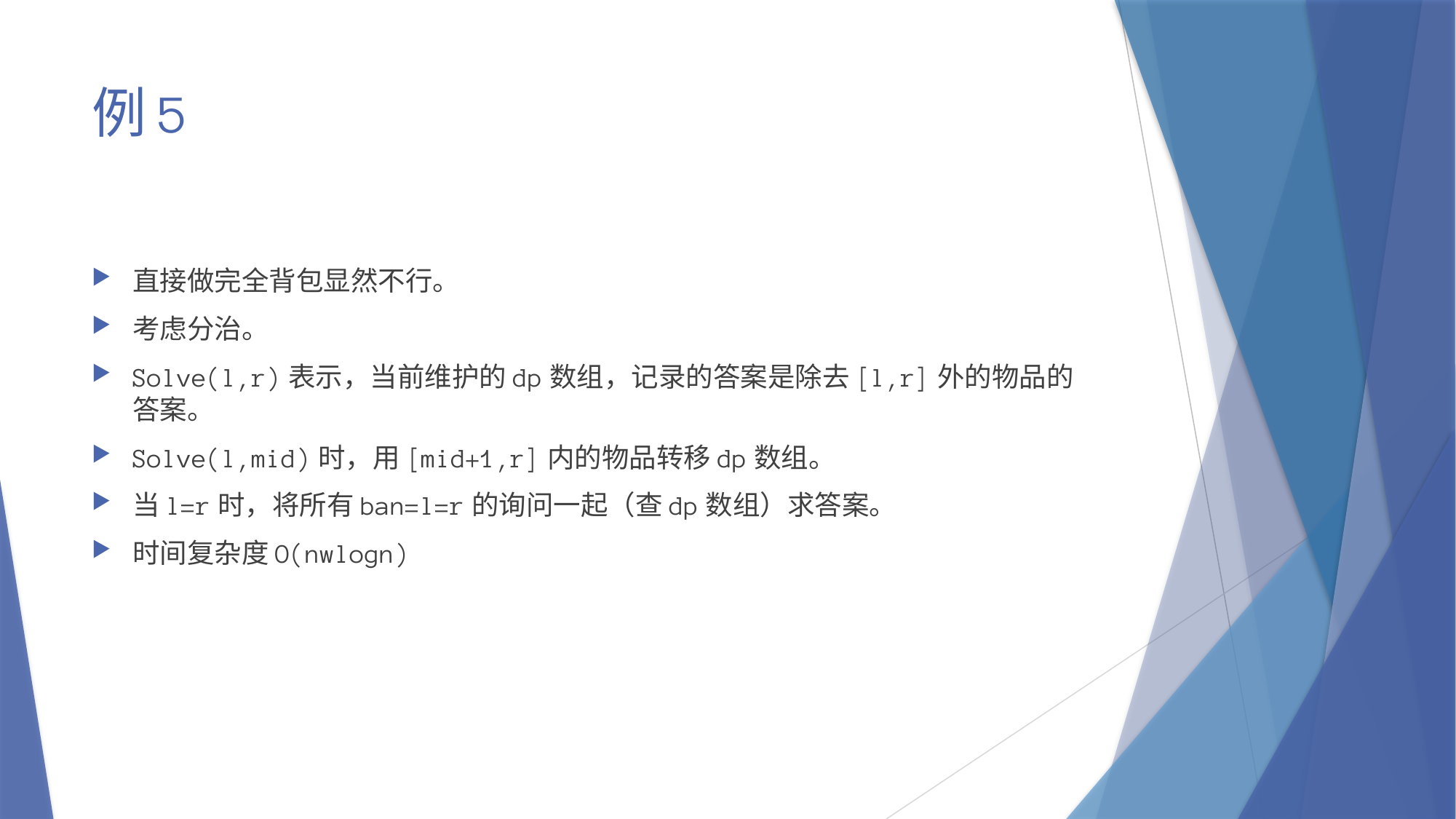

# 例5
直接做完全背包显然不行。
考虑分治。
Solve(l,r)表示，当前维护的dp数组，记录的答案是除去[l,r]外的物品的答案。
Solve(l,mid)时，用[mid+1,r]内的物品转移dp数组。
当l=r时，将所有ban=l=r的询问一起（查dp数组）求答案。
时间复杂度O(nwlogn)